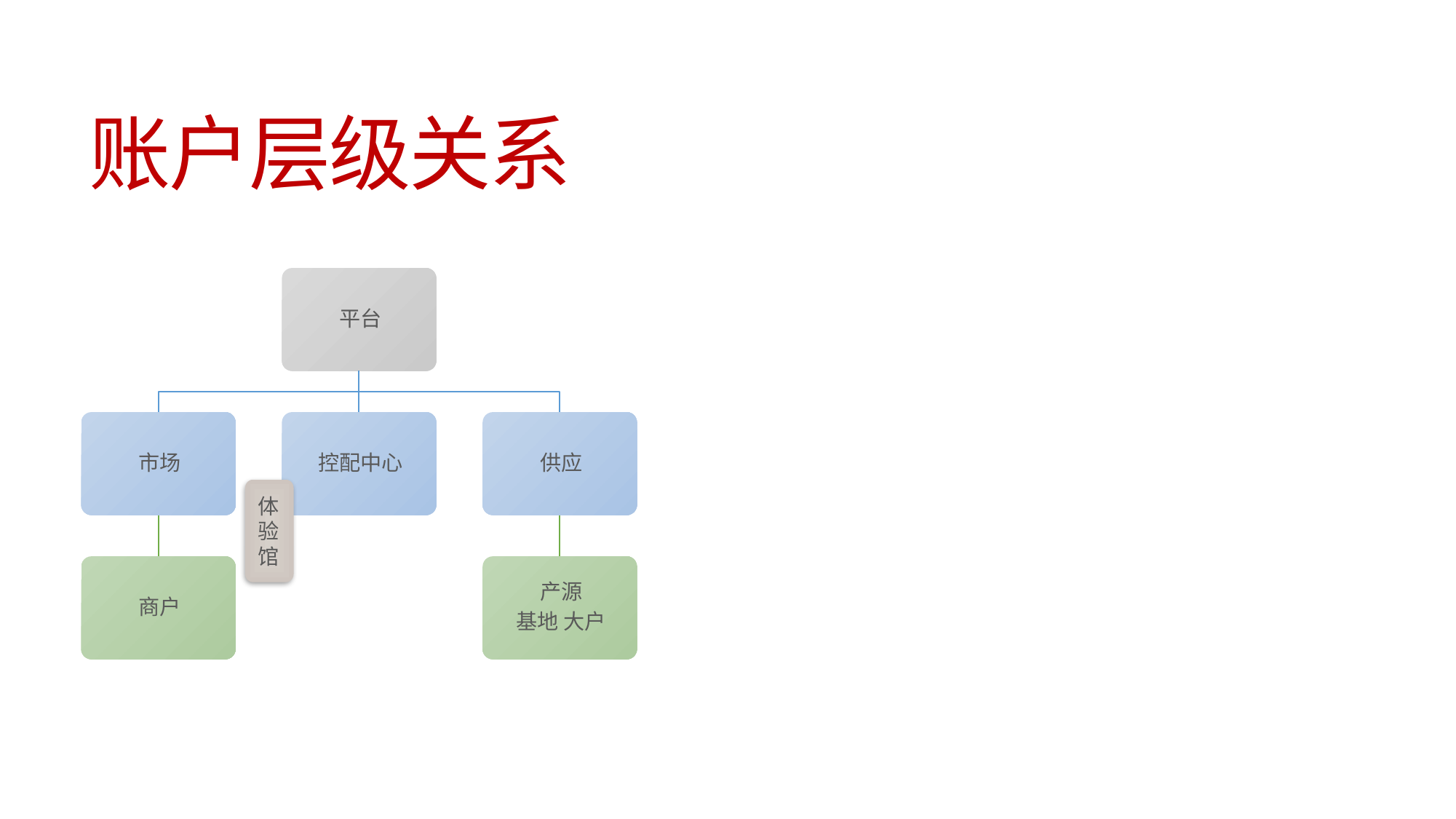

# 账户层级关系

平台
市场
商户
控配中心
供应
产源
基地 大户
体验馆